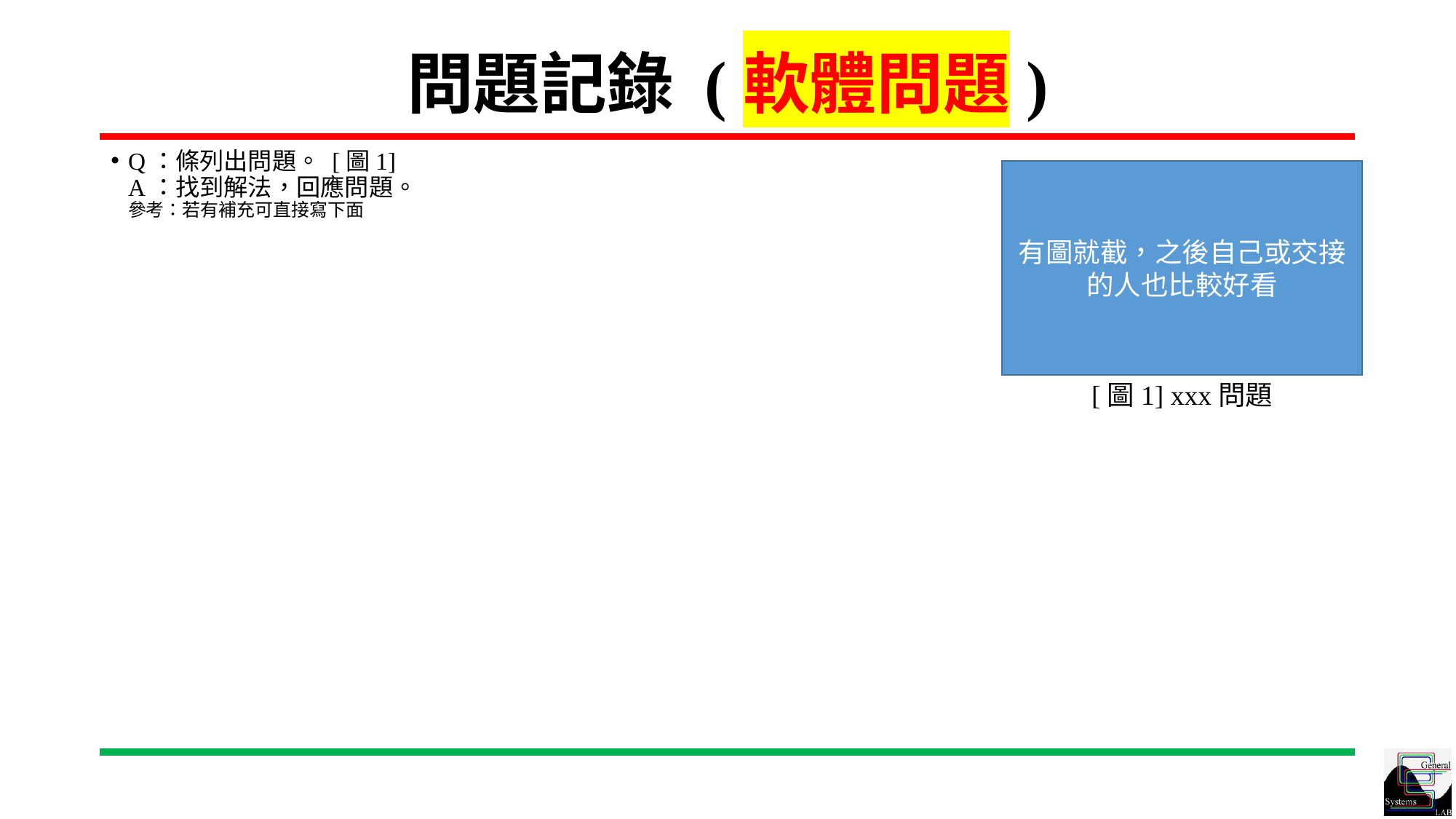

# 問題記錄 (軟體問題)
Q：條列出問題。 [圖1]
A：找到解法，回應問題。
參考：若有補充可直接寫下面
有圖就截，之後自己或交接的人也比較好看
[圖1] xxx問題